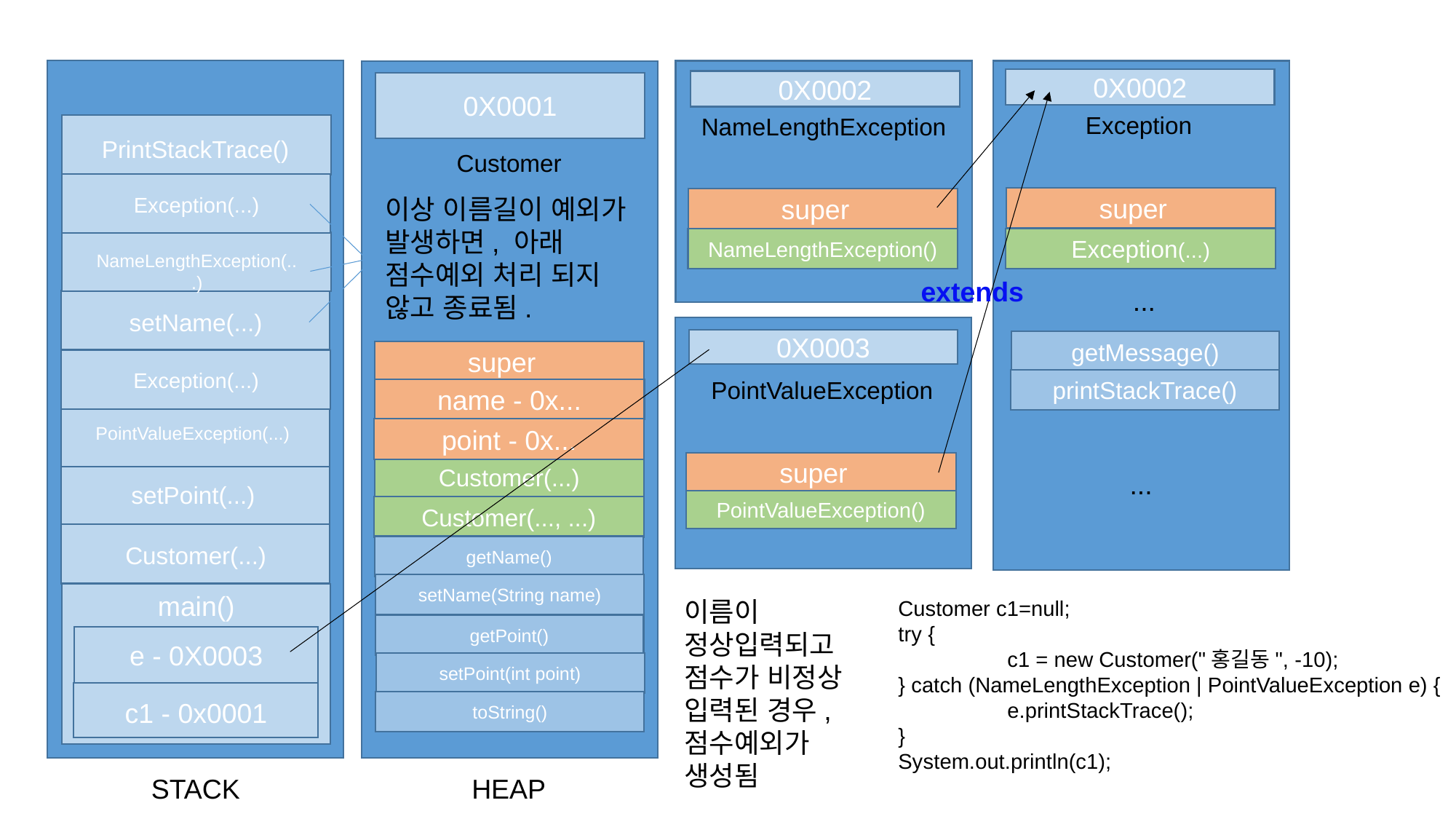

0X0002
0X0002
0X0001
Exception
NameLengthException

PrintStackTrace()
Customer

Exception(...)
이상 이름길이 예외가 발생하면, 아래 점수예외 처리 되지 않고 종료됨.
super
super
Exception(...)
NameLengthException()

NameLengthException(...)
extends
...

setName(...)

0X0003
getMessage()
super

Exception(...)
PointValueException
printStackTrace()
name - 0x...

PointValueException(...)
point - 0x...
super
Customer(...)
...

setPoint(...)
PointValueException()
Customer(..., ...)

Customer(...)
getName()
setName(String name)

main()
이름이 정상입력되고 점수가 비정상 입력된 경우, 점수예외가 생성됨
		Customer c1=null;
		try {
			c1 = new Customer("홍길동", -10);
		} catch (NameLengthException | PointValueException e) {
			e.printStackTrace();
		}
		System.out.println(c1);
getPoint()
e - 0X0003
setPoint(int point)

c1 - 0x0001
toString()
STACK
HEAP